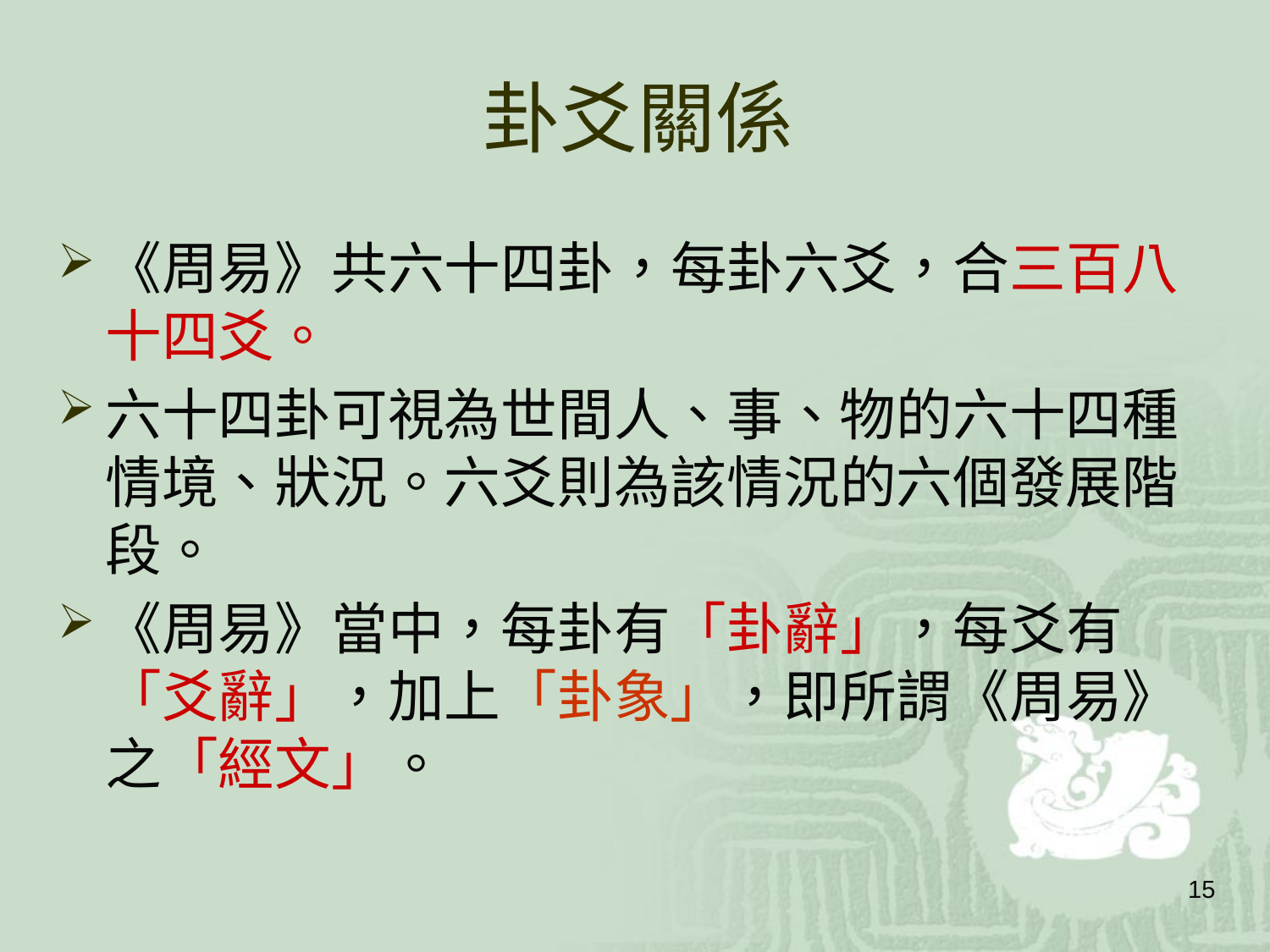

# 卦爻關係
《周易》共六十四卦，每卦六爻，合三百八十四爻。
六十四卦可視為世間人、事、物的六十四種情境、狀況。六爻則為該情況的六個發展階段。
《周易》當中，每卦有「卦辭」，每爻有「爻辭」，加上「卦象」，即所謂《周易》之「經文」。
15